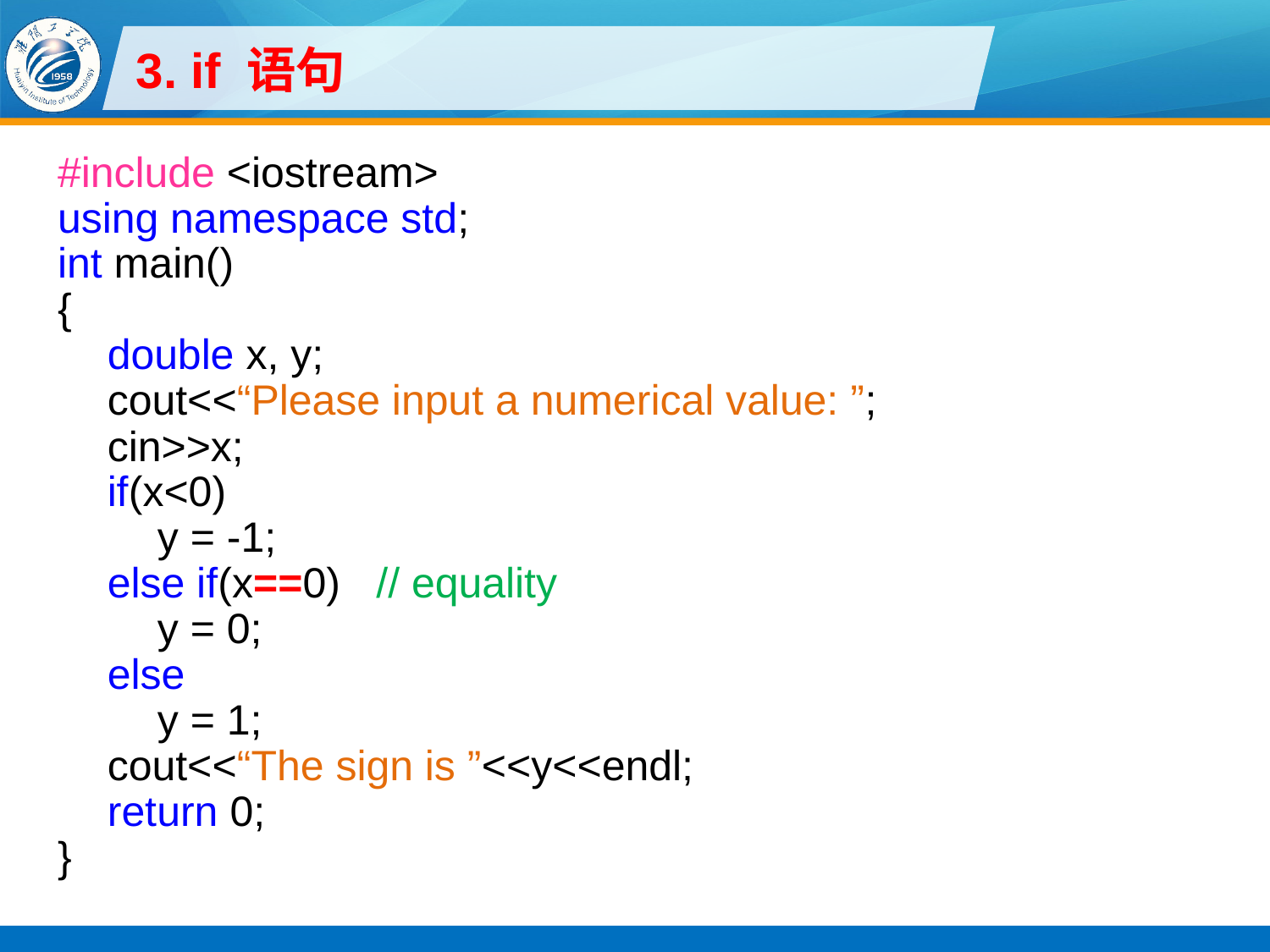

# 3. if 语句
#include <iostream>
using namespace std;
int main()
{
double x, y;
cout<<“Please input a numerical value: ”;
cin>>x;
if(x<0)
y = -1;
else if(x==0)   // equality
y = 0;
else
y = 1;
cout<<“The sign is ”<<y<<endl;
return 0;
}